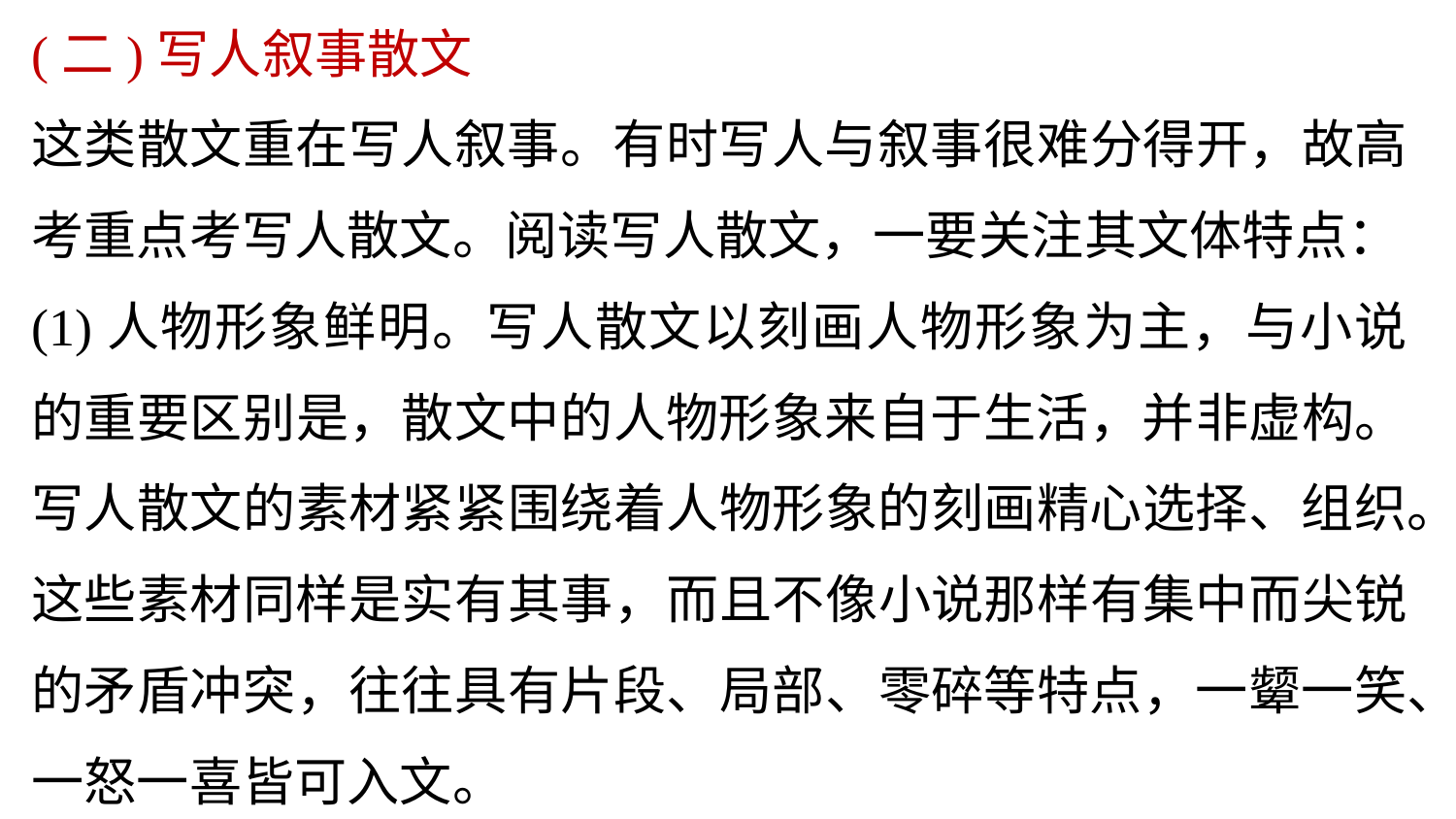

(二)写人叙事散文
这类散文重在写人叙事。有时写人与叙事很难分得开，故高考重点考写人散文。阅读写人散文，一要关注其文体特点：
(1)人物形象鲜明。写人散文以刻画人物形象为主，与小说的重要区别是，散文中的人物形象来自于生活，并非虚构。写人散文的素材紧紧围绕着人物形象的刻画精心选择、组织。这些素材同样是实有其事，而且不像小说那样有集中而尖锐的矛盾冲突，往往具有片段、局部、零碎等特点，一颦一笑、一怒一喜皆可入文。